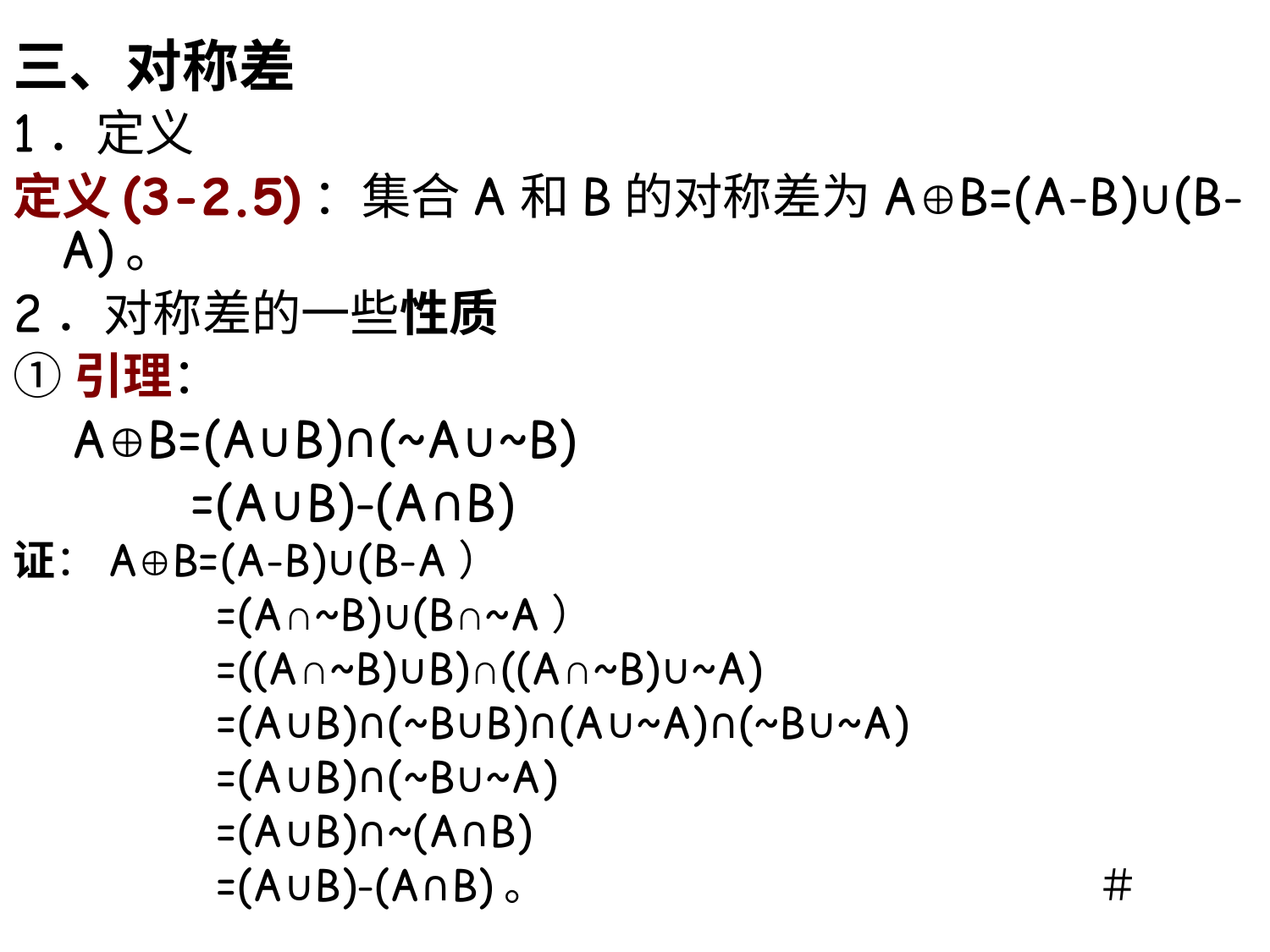

三、对称差
1．定义
定义(3-2.5)：集合A和B的对称差为A⊕B=(A-B)∪(B-A)。
2．对称差的一些性质
①引理：
    A⊕B=(A∪B)∩(~A∪~B)
            =(A∪B)-(A∩B)
证：A⊕B=(A-B)∪(B-A）
                =(A∩~B)∪(B∩~A）
                =((A∩~B)∪B)∩((A∩~B)∪~A)
                =(A∪B)∩(~B∪B)∩(A∪~A)∩(~B∪~A)
                =(A∪B)∩(~B∪~A)
                =(A∪B)∩~(A∩B)
                =(A∪B)-(A∩B)。                                                          ＃